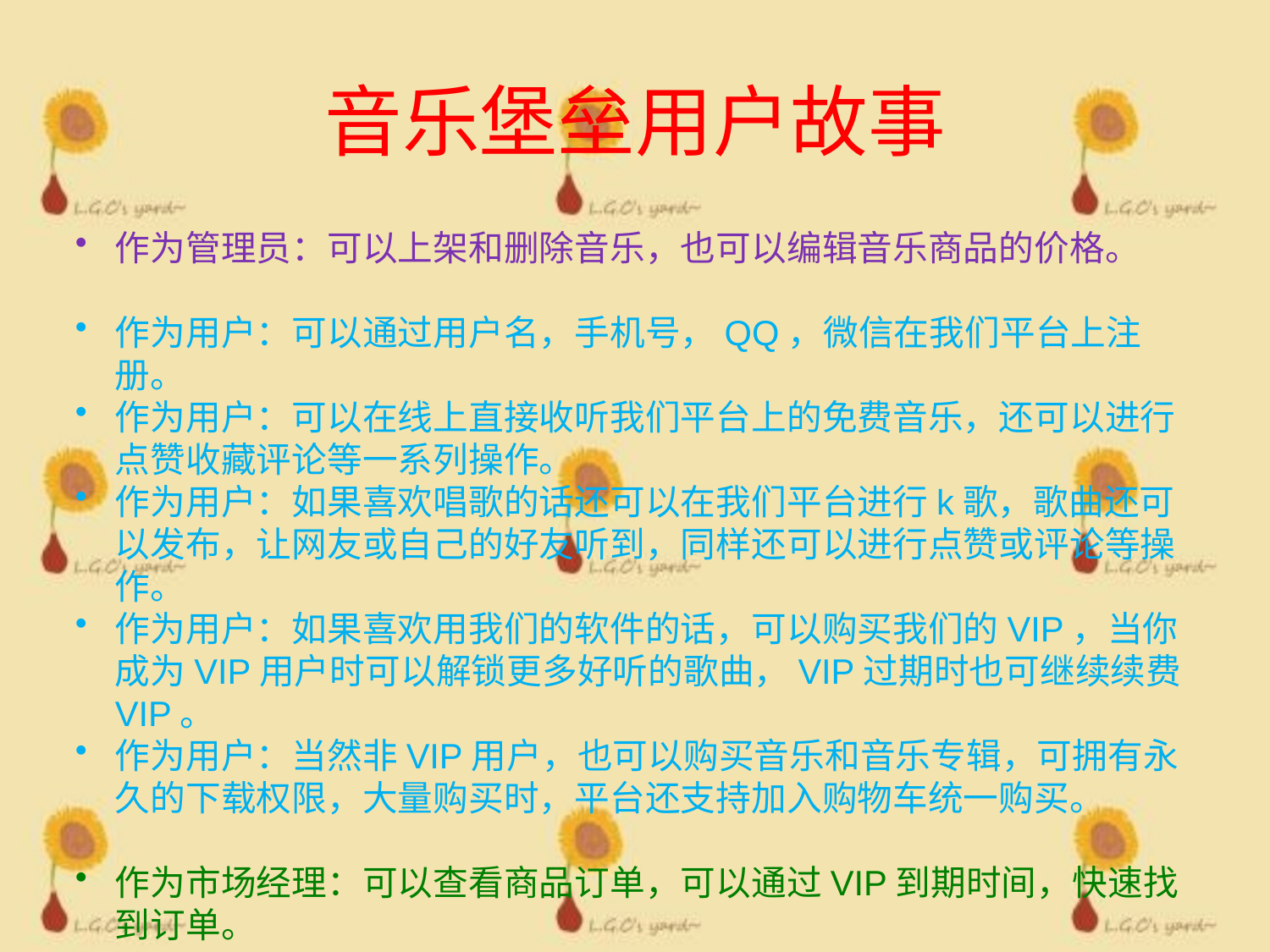

# 音乐堡垒用户故事
作为管理员：可以上架和删除音乐，也可以编辑音乐商品的价格。

作为用户：可以通过用户名，手机号，QQ，微信在我们平台上注册。
作为用户：可以在线上直接收听我们平台上的免费音乐，还可以进行点赞收藏评论等一系列操作。
作为用户：如果喜欢唱歌的话还可以在我们平台进行k歌，歌曲还可以发布，让网友或自己的好友听到，同样还可以进行点赞或评论等操作。
作为用户：如果喜欢用我们的软件的话，可以购买我们的VIP，当你成为VIP用户时可以解锁更多好听的歌曲，VIP过期时也可继续续费VIP。
作为用户：当然非VIP用户，也可以购买音乐和音乐专辑，可拥有永久的下载权限，大量购买时，平台还支持加入购物车统一购买。

作为市场经理：可以查看商品订单，可以通过VIP到期时间，快速找到订单。